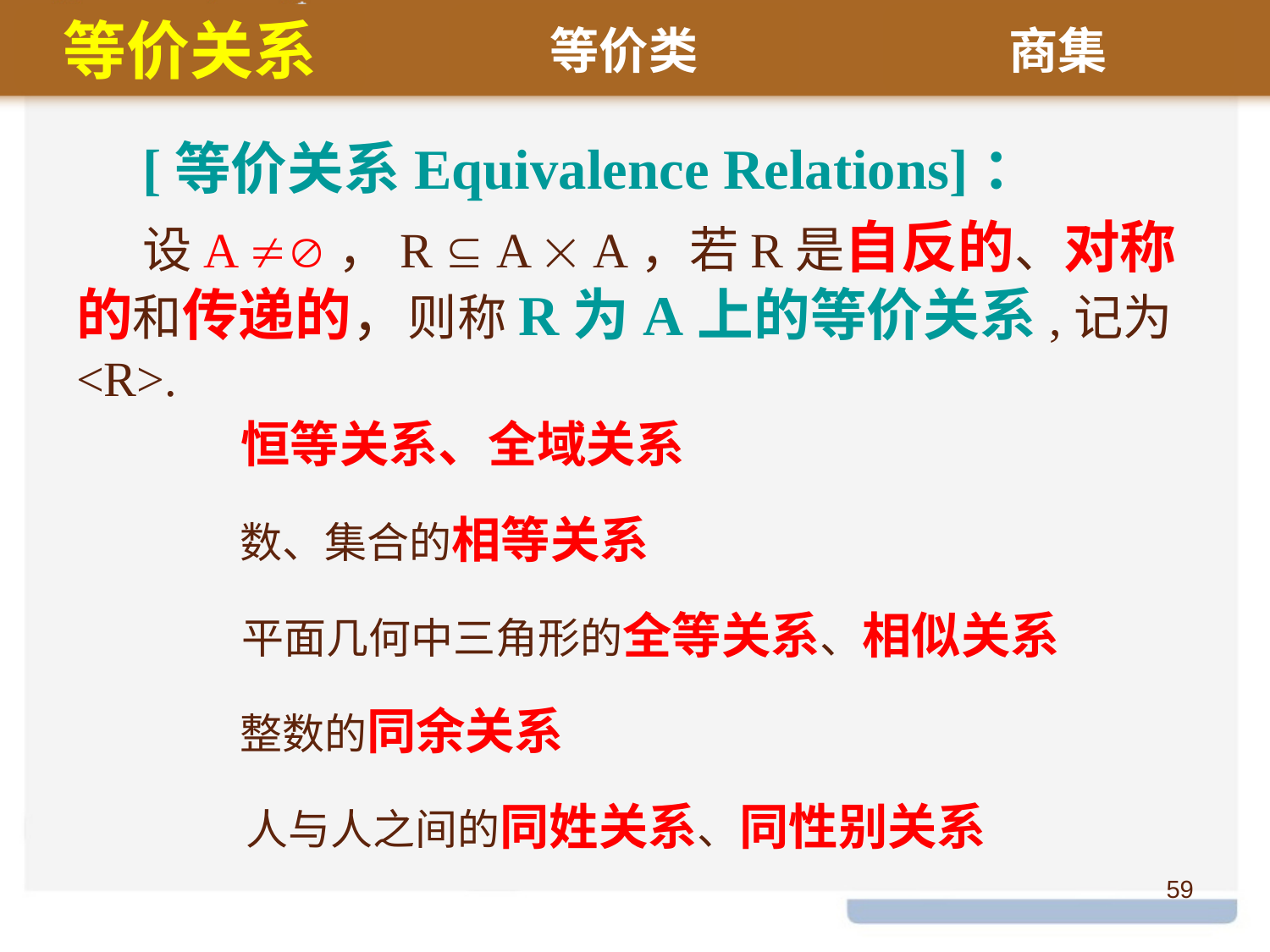

等价关系
等价类
商集
[等价关系Equivalence Relations]：
设A ≠∅，R ⊆ A × A，若R是自反的、对称的和传递的，则称R为A上的等价关系,记为<R>.

恒等关系、全域关系
数、集合的相等关系
平面几何中三角形的全等关系、相似关系
整数的同余关系
人与人之间的同姓关系、同性别关系
59